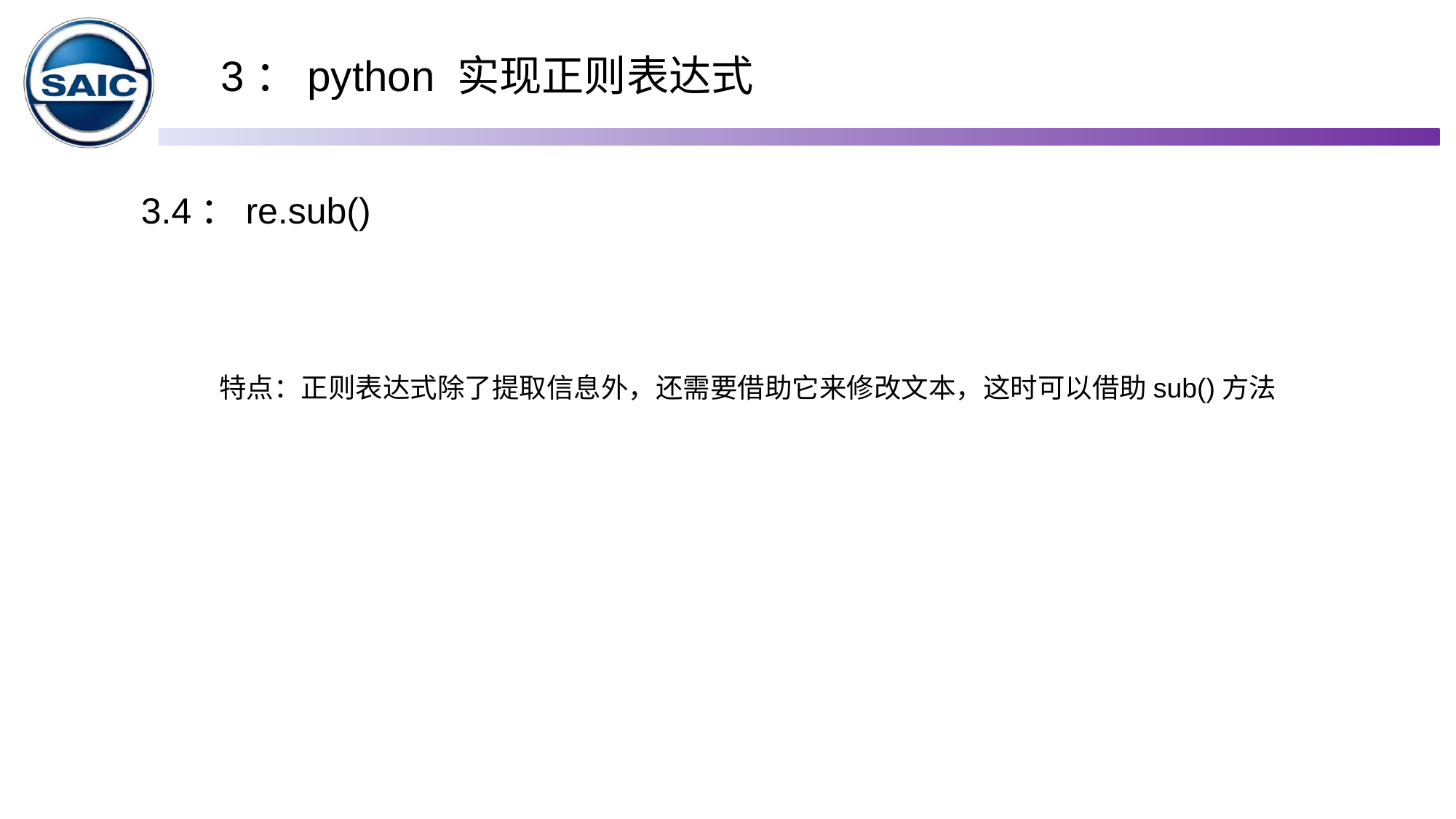

3：python 实现正则表达式
3.4：re.sub()
特点：正则表达式除了提取信息外，还需要借助它来修改文本，这时可以借助sub()方法